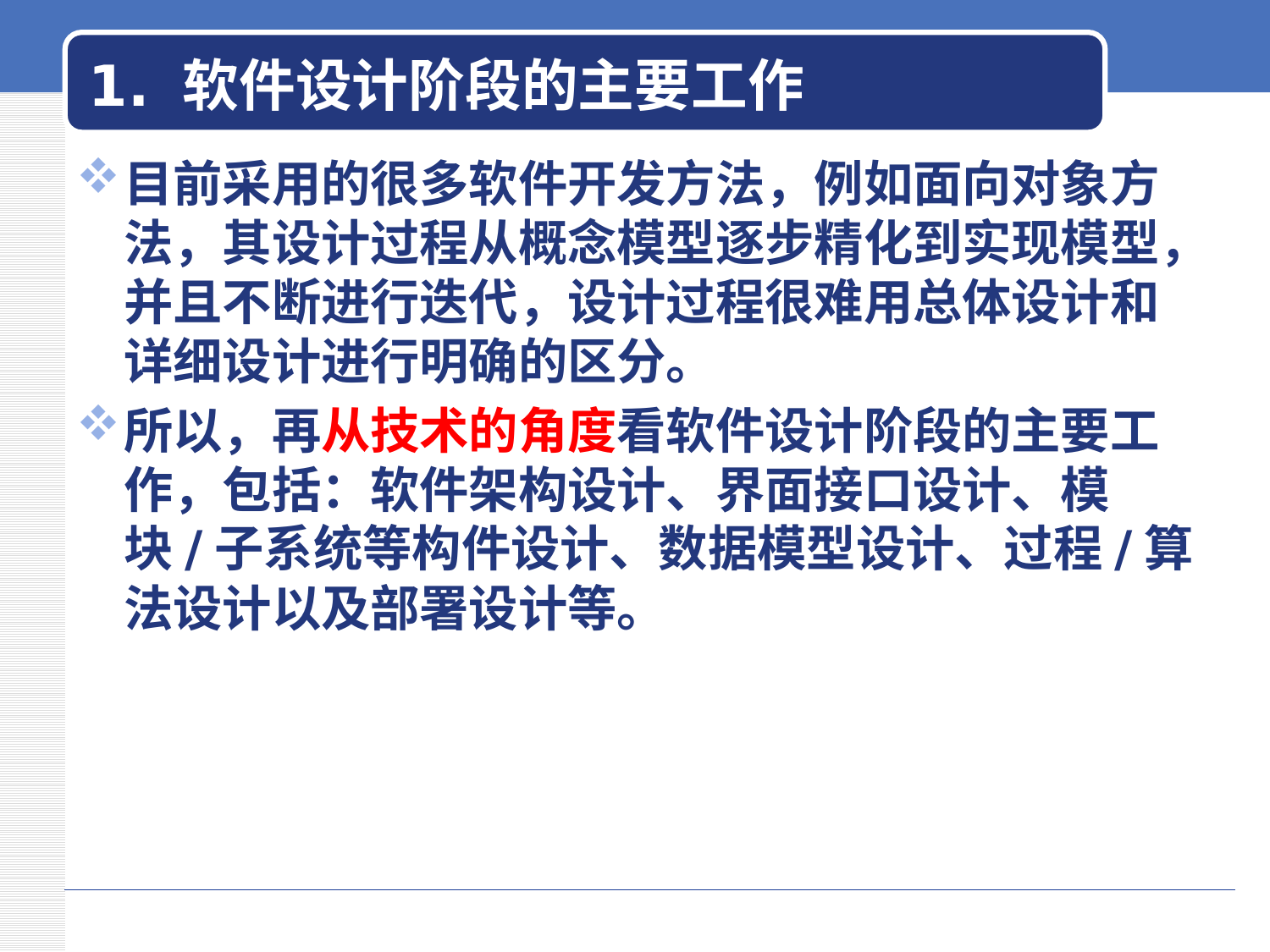

# 1. 软件设计阶段的主要工作
目前采用的很多软件开发方法，例如面向对象方法，其设计过程从概念模型逐步精化到实现模型，并且不断进行迭代，设计过程很难用总体设计和详细设计进行明确的区分。
所以，再从技术的角度看软件设计阶段的主要工作，包括：软件架构设计、界面接口设计、模块/子系统等构件设计、数据模型设计、过程/算法设计以及部署设计等。